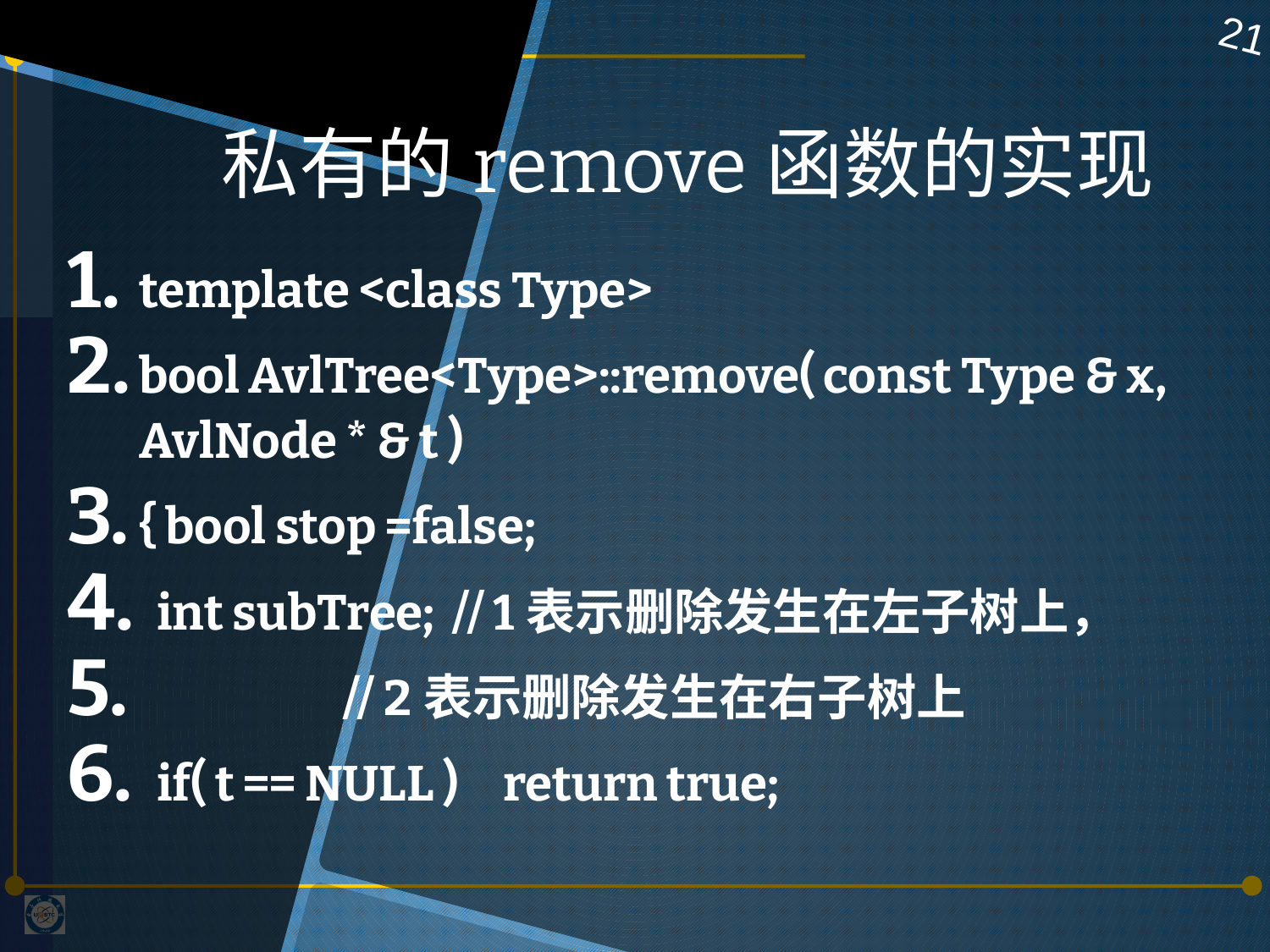

21
# 私有的remove函数的实现
template <class Type>
bool AvlTree<Type>::remove( const Type & x, AvlNode * & t )
{ bool stop =false;
  int subTree;  // 1表示删除发生在左子树上，
                       // 2表示删除发生在右子树上
  if( t == NULL )     return true;